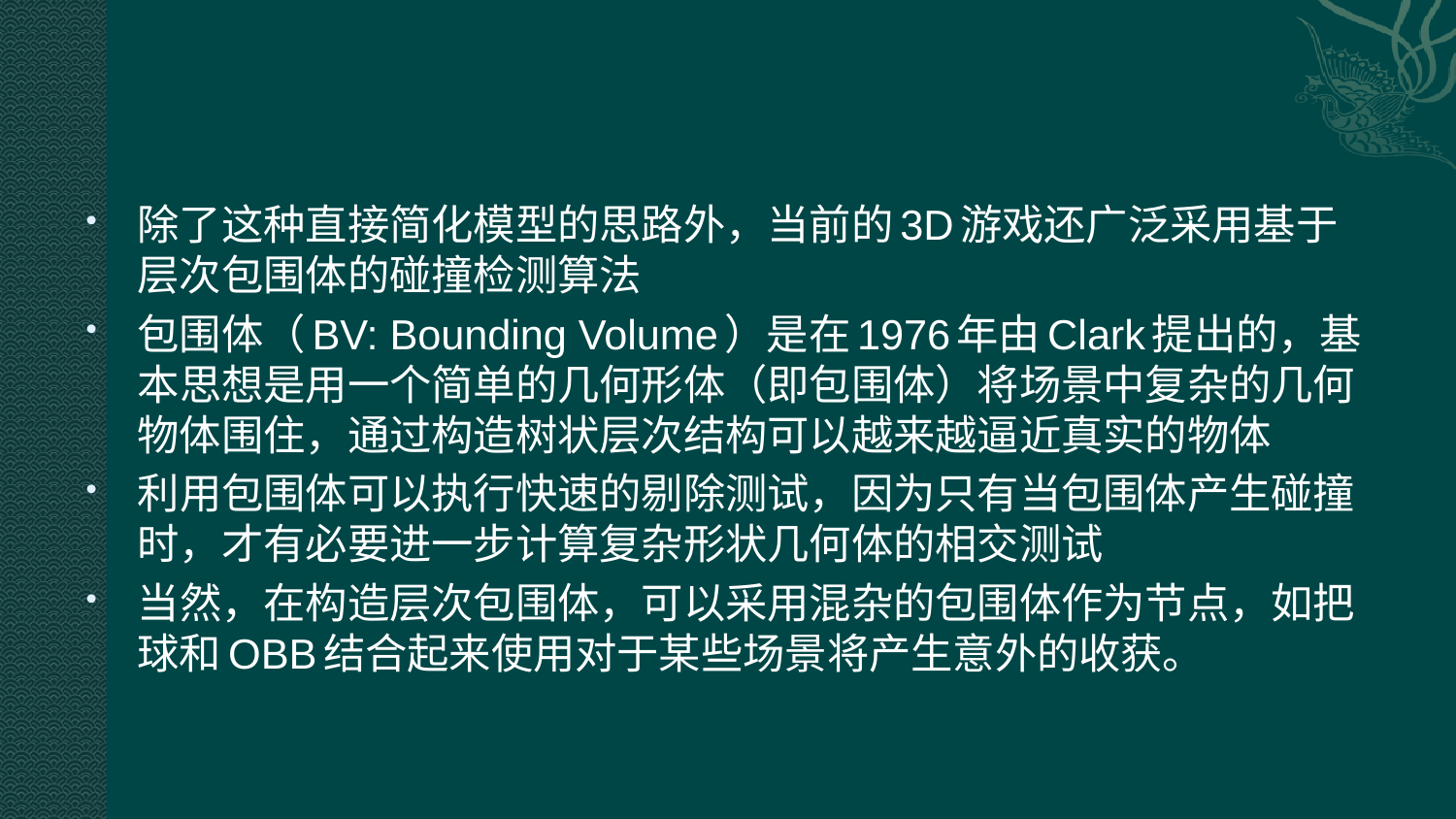

#
除了这种直接简化模型的思路外，当前的3D游戏还广泛采用基于层次包围体的碰撞检测算法
包围体（BV: Bounding Volume）是在1976年由Clark提出的，基本思想是用一个简单的几何形体（即包围体）将场景中复杂的几何物体围住，通过构造树状层次结构可以越来越逼近真实的物体
利用包围体可以执行快速的剔除测试，因为只有当包围体产生碰撞时，才有必要进一步计算复杂形状几何体的相交测试
当然，在构造层次包围体，可以采用混杂的包围体作为节点，如把球和OBB结合起来使用对于某些场景将产生意外的收获。